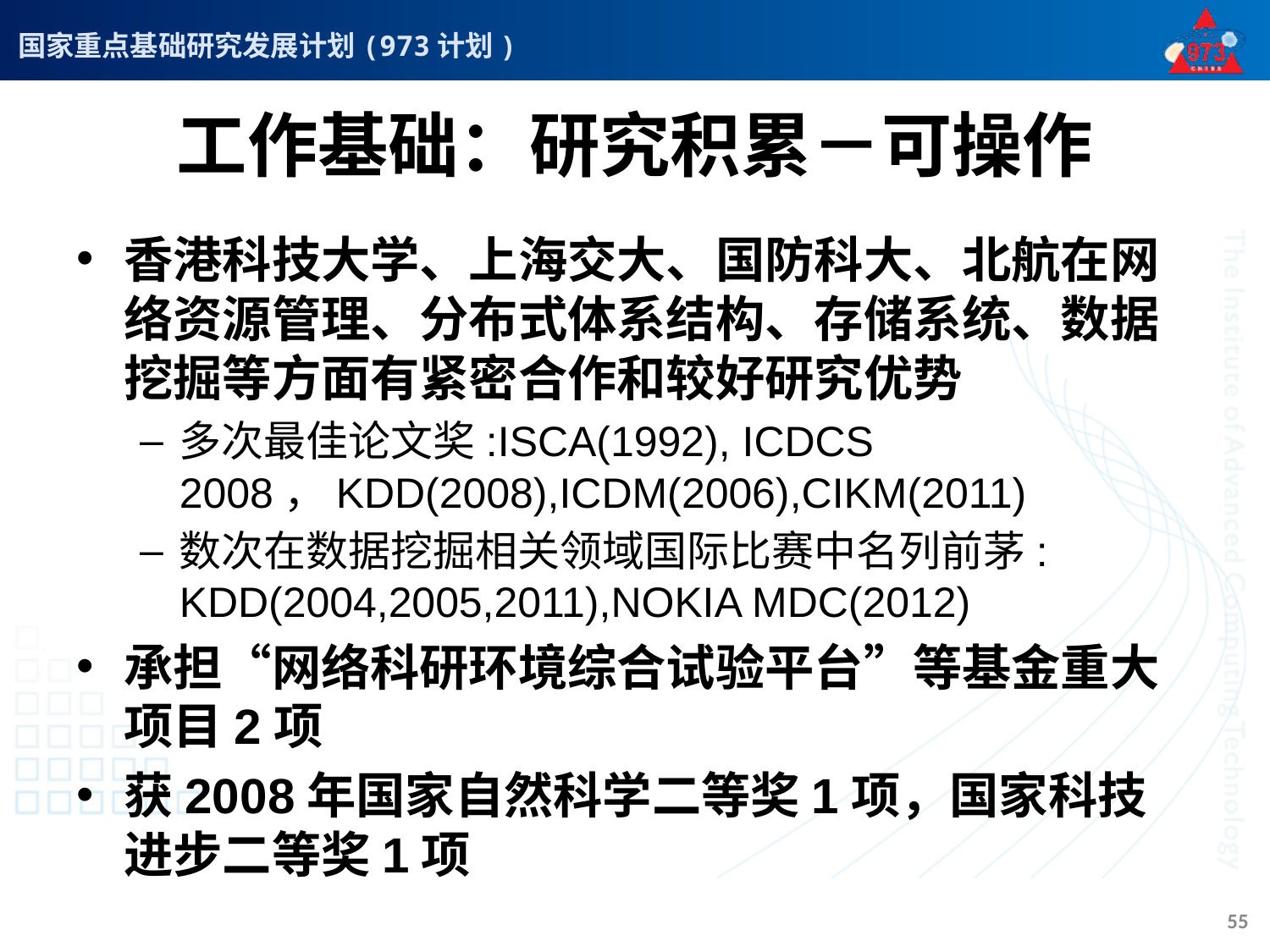

# 工作基础：研究积累－可操作
香港科技大学、上海交大、国防科大、北航在网络资源管理、分布式体系结构、存储系统、数据挖掘等方面有紧密合作和较好研究优势
多次最佳论文奖:ISCA(1992), ICDCS 2008，KDD(2008),ICDM(2006),CIKM(2011)
数次在数据挖掘相关领域国际比赛中名列前茅: KDD(2004,2005,2011),NOKIA MDC(2012)
承担“网络科研环境综合试验平台”等基金重大项目2项
获2008年国家自然科学二等奖1项，国家科技进步二等奖1项
55